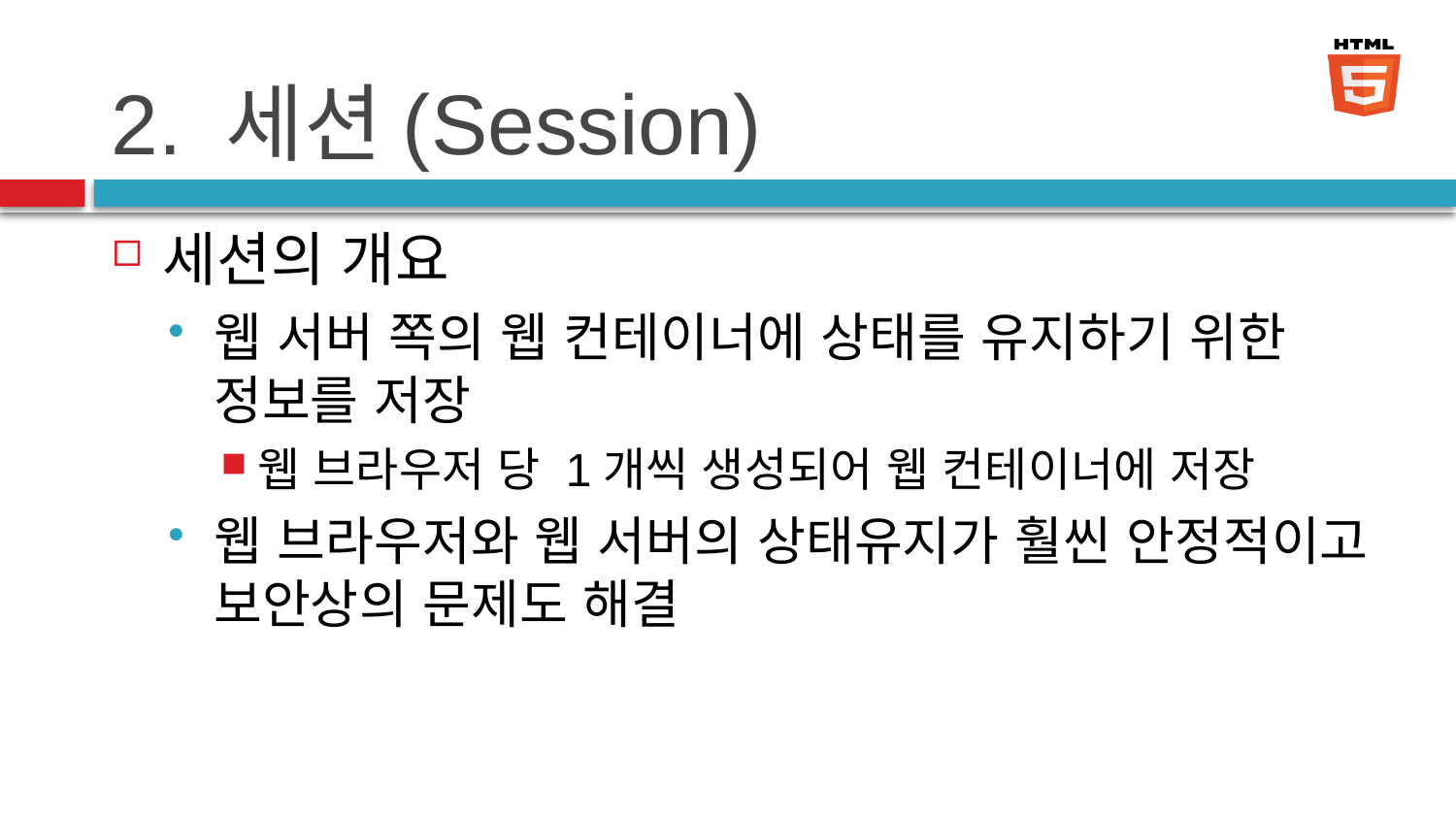

# 2. 세션(Session)
세션의 개요
웹 서버 쪽의 웹 컨테이너에 상태를 유지하기 위한 정보를 저장
웹 브라우저 당 1개씩 생성되어 웹 컨테이너에 저장
웹 브라우저와 웹 서버의 상태유지가 훨씬 안정적이고 보안상의 문제도 해결